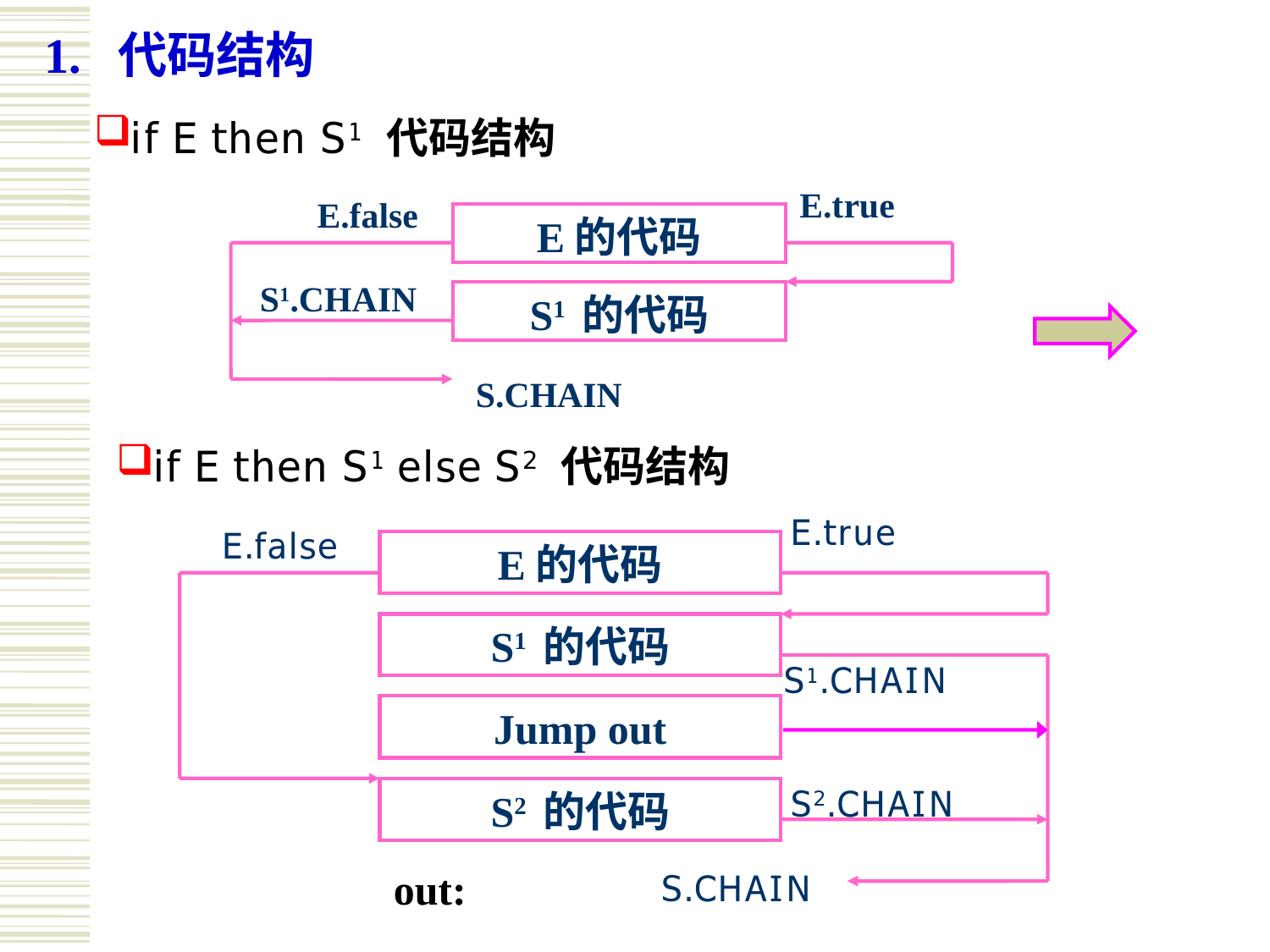

# 1.  代码结构
if E then S1 代码结构
E.true
E.false
E的代码

S1.CHAIN
S1 的代码

S.CHAIN

if E then S1 else S2 代码结构
E.true
E.false
E的代码

S1 的代码

S1.CHAIN

Jump out
S2.CHAIN

S2 的代码

S.CHAIN
out: